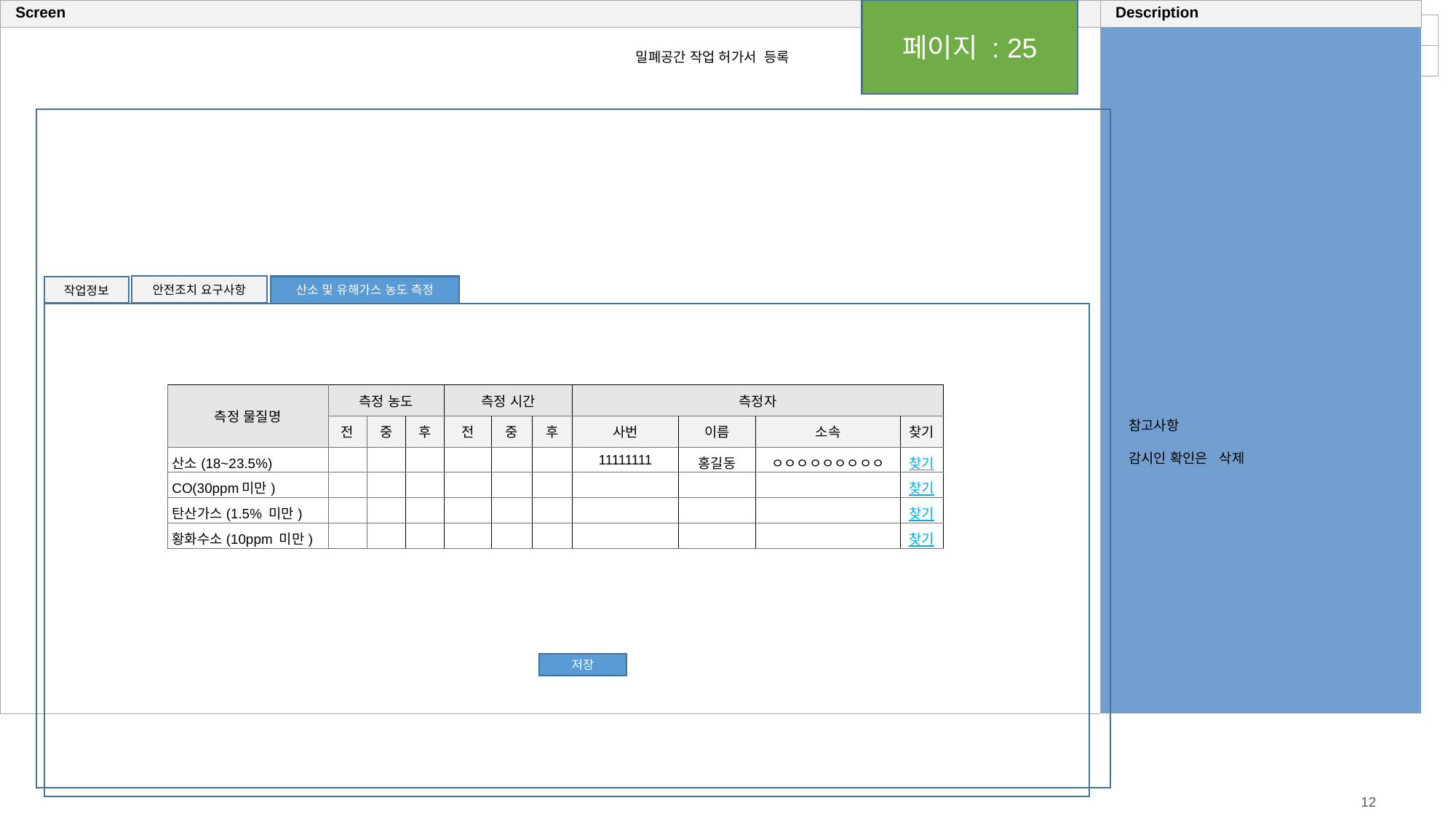

페이지 : 25
밀폐공간 작업 허가서  등록

안전조치 요구사항
산소 및 유해가스 농도 측정
작업정보

| 측정 물질명 | 측정 농도 |  |  | 측정 시간 |  |  | 측정자 |  |  |  |
| --- | --- | --- | --- | --- | --- | --- | --- | --- | --- | --- |
|  | 전 | 중 | 후 | 전 | 중 | 후 | 사번 | 이름 | 소속 | 찾기 |
| 산소(18~23.5%) |  |  |  |  |  |  | 11111111 | 홍길동 | ㅇㅇㅇㅇㅇㅇㅇㅇㅇ | 찾기 |
| CO(30ppm미만) |  |  |  |  |  |  |  |  |  | 찾기 |
| 탄산가스(1.5% 미만) |  |  |  |  |  |  |  |  |  | 찾기 |
| 황화수소(10ppm 미만) |  |  |  |  |  |  |  |  |  | 찾기 |
참고사항

감시인 확인은   삭제
저장